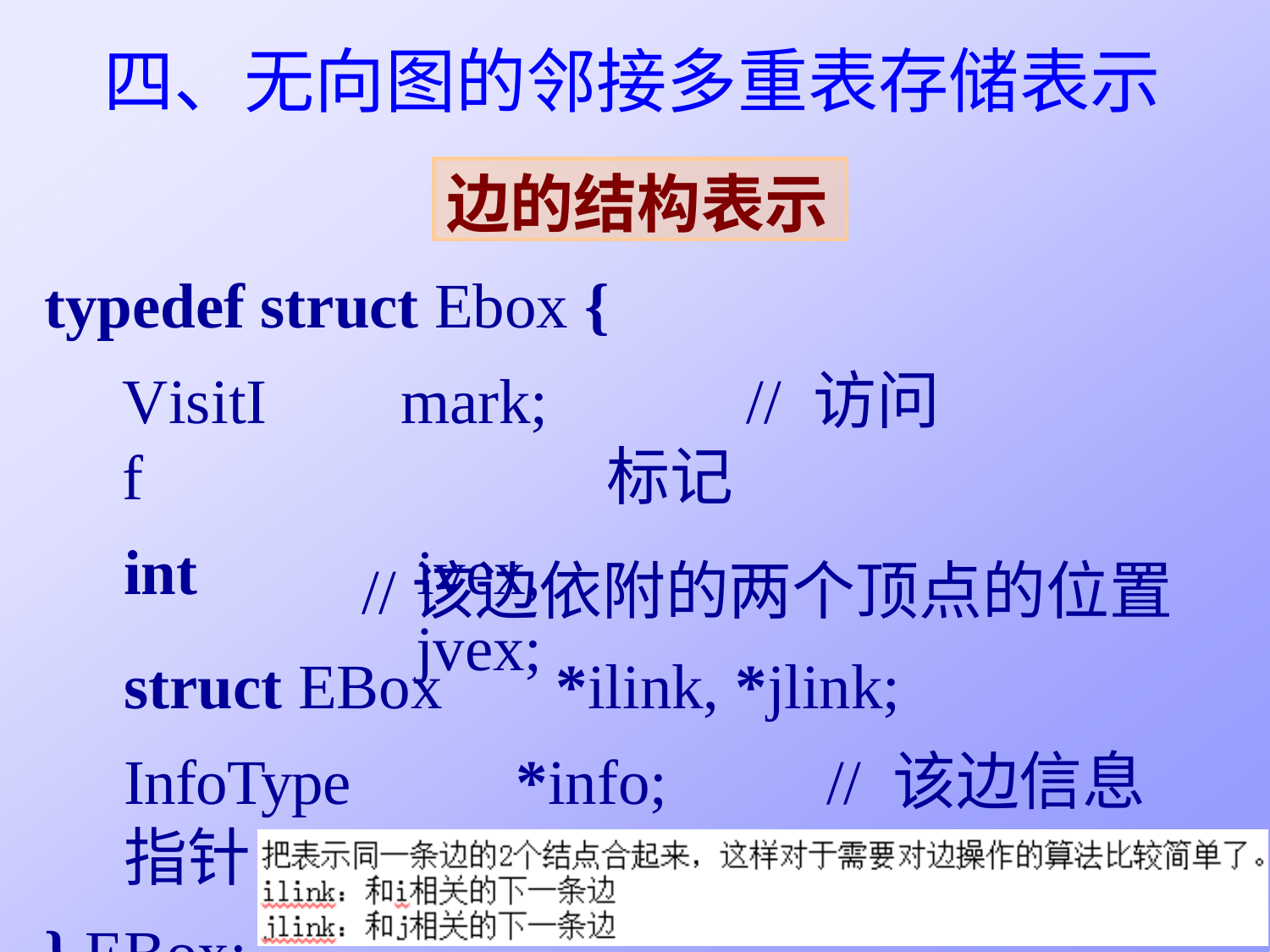

# 四、无向图的邻接多重表存储表示
边的结构表示
typedef struct Ebox {
VisitIf
int
mark;	// 访问标记
ivex, jvex;
//该边依附的两个顶点的位置
struct EBox	*ilink, *jlink;
InfoType	*info;	// 该边信息指针
} EBox;